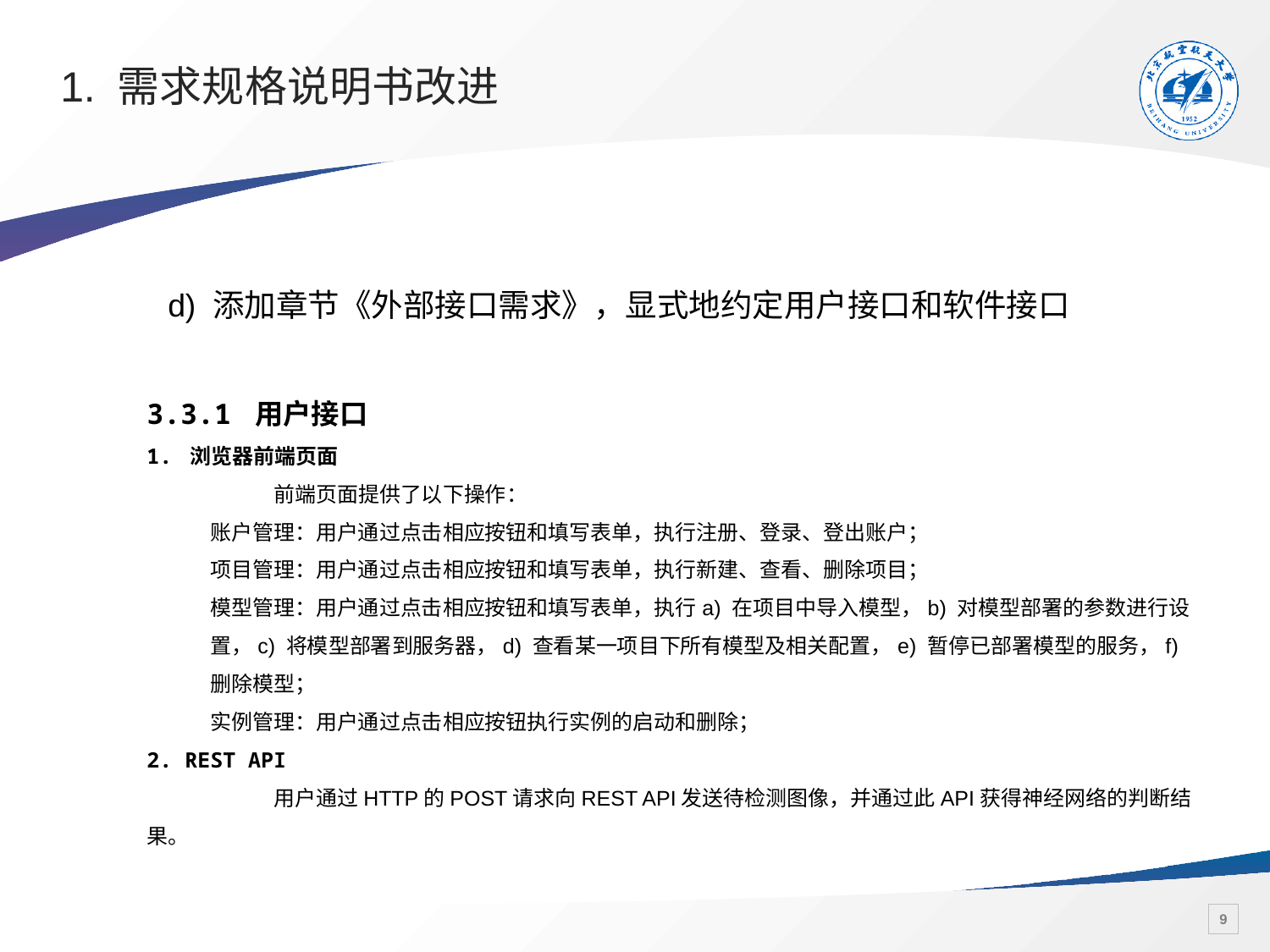

# 1. 需求规格说明书改进
d) 添加章节《外部接口需求》，显式地约定用户接口和软件接口
3.3.1 用户接口
1. 浏览器前端页面
	前端页面提供了以下操作：
账户管理：用户通过点击相应按钮和填写表单，执行注册、登录、登出账户；
项目管理：用户通过点击相应按钮和填写表单，执行新建、查看、删除项目；
模型管理：用户通过点击相应按钮和填写表单，执行a) 在项目中导入模型，b) 对模型部署的参数进行设置，c) 将模型部署到服务器，d) 查看某一项目下所有模型及相关配置，e) 暂停已部署模型的服务，f) 删除模型；
实例管理：用户通过点击相应按钮执行实例的启动和删除；
2. REST API
	用户通过HTTP的POST请求向REST API发送待检测图像，并通过此API获得神经网络的判断结果。